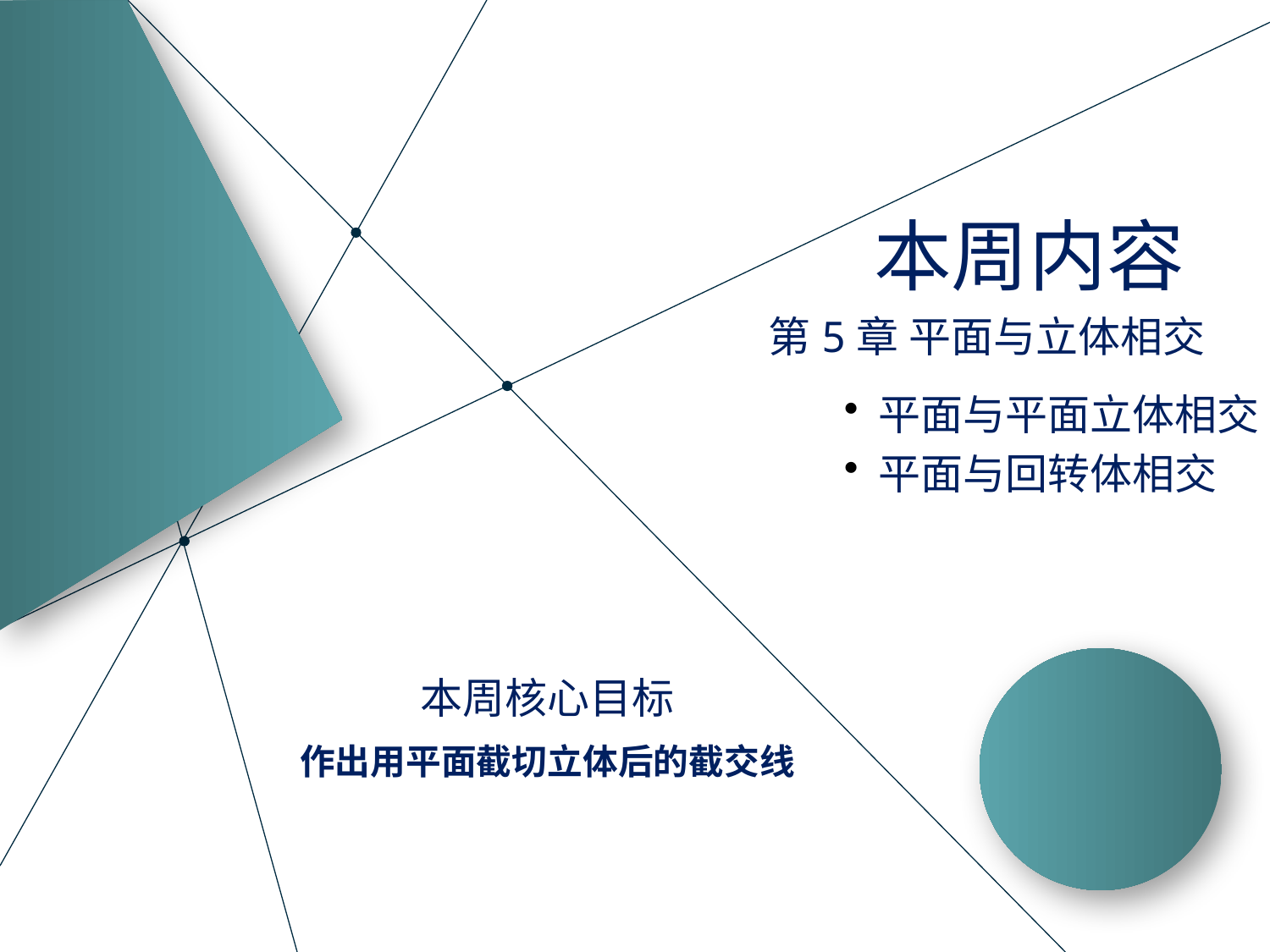

本周内容
第5章 平面与立体相交
 平面与平面立体相交
 平面与回转体相交

本周核心目标
作出用平面截切立体后的截交线